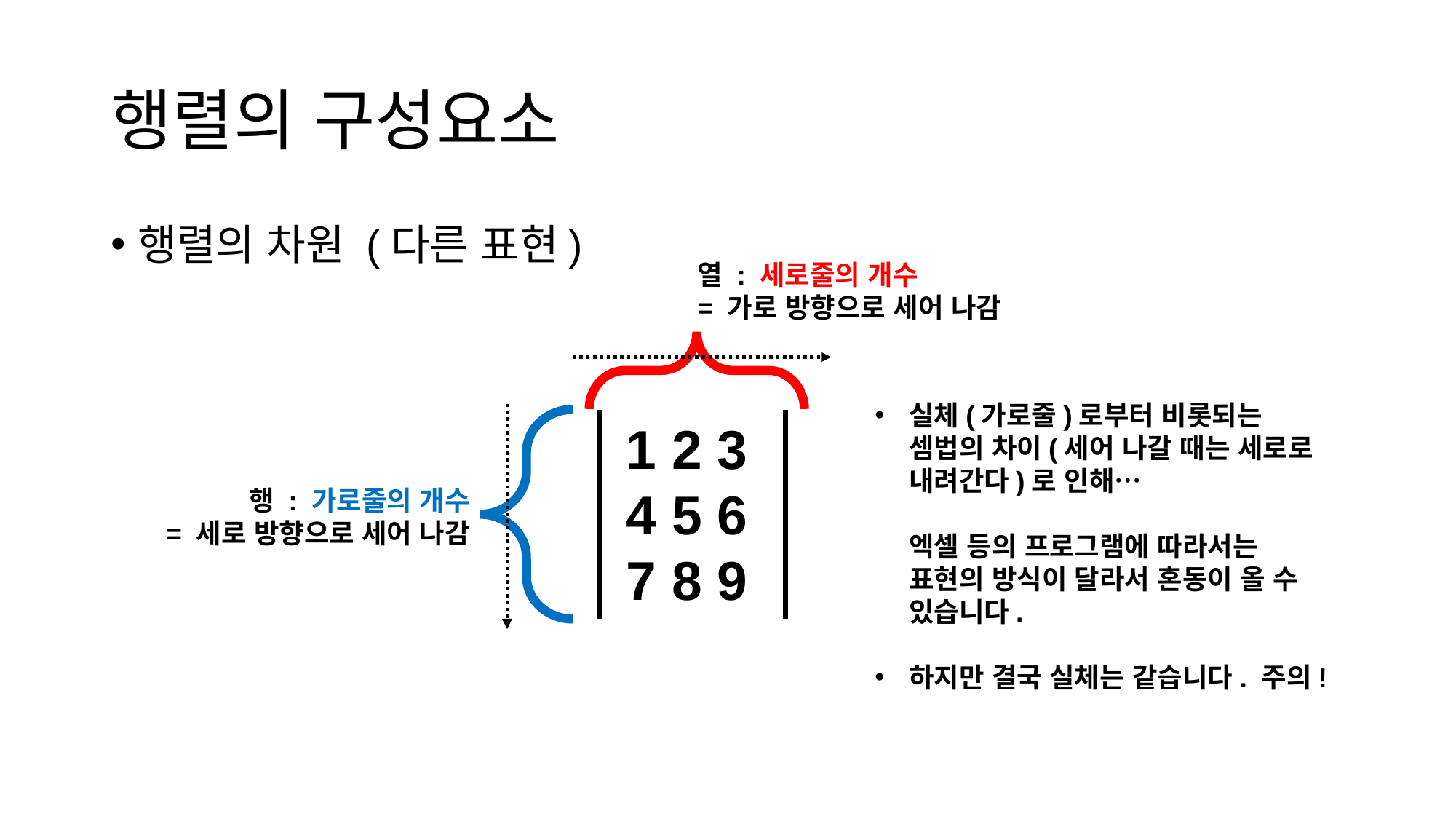

# 행렬의 구성요소
행렬의 차원 (다른 표현)
열 : 세로줄의 개수
= 가로 방향으로 세어 나감

실체(가로줄)로부터 비롯되는
셈법의 차이(세어 나갈 때는 세로로 내려간다)로 인해…
엑셀 등의 프로그램에 따라서는
표현의 방식이 달라서 혼동이 올 수 있습니다.

하지만 결국 실체는 같습니다. 주의!

1 2 3
4 5 6
7 8 9
행 : 가로줄의 개수
= 세로 방향으로 세어 나감